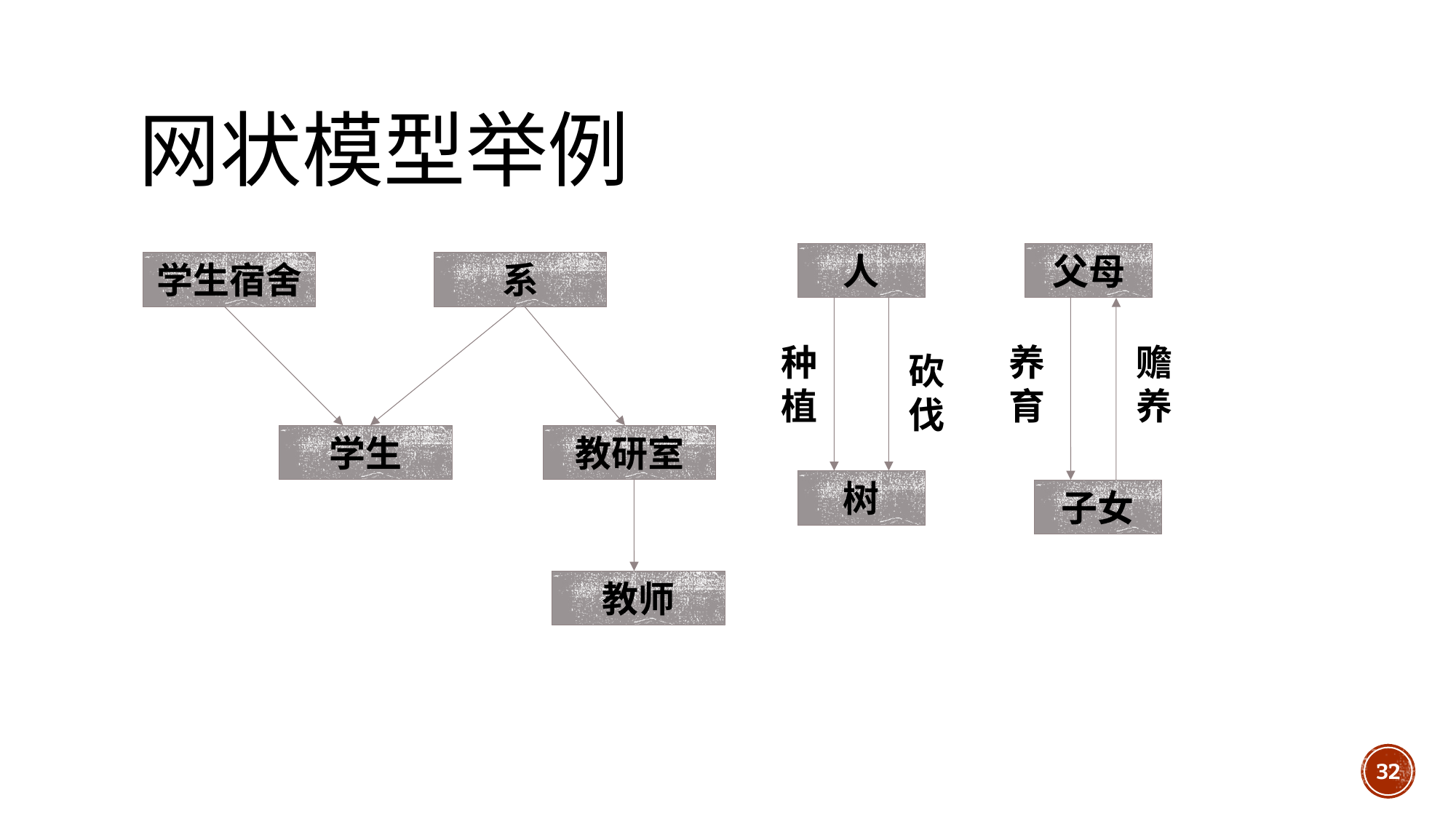

# 网状模型举例
人
父母
学生宿舍
系

学生
教研室

教师

种植
养育
赡养
砍伐
树
子女
32